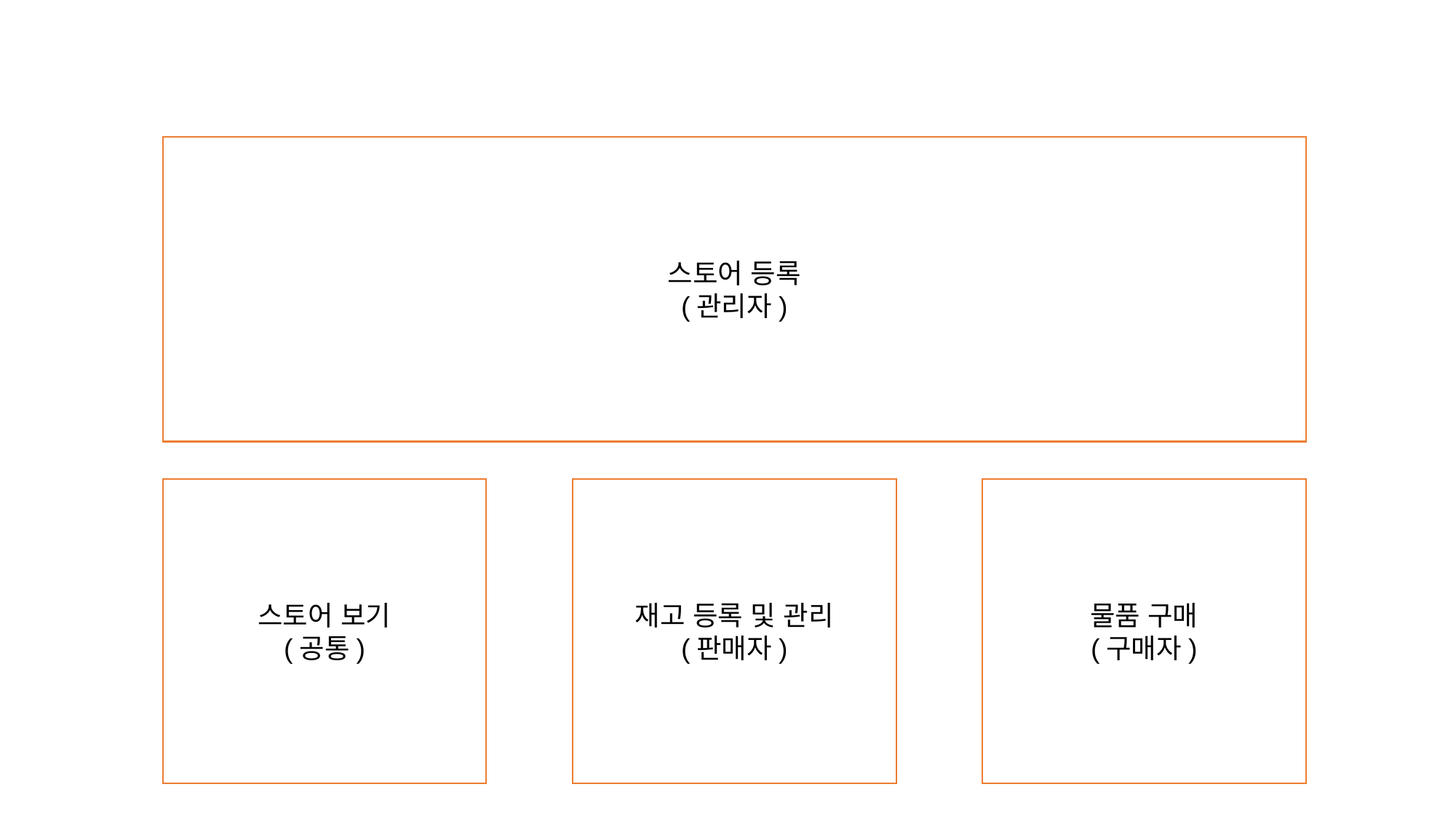

스토어 등록
(관리자)
스토어 보기
(공통)
재고 등록 및 관리
(판매자)
물품 구매
(구매자)